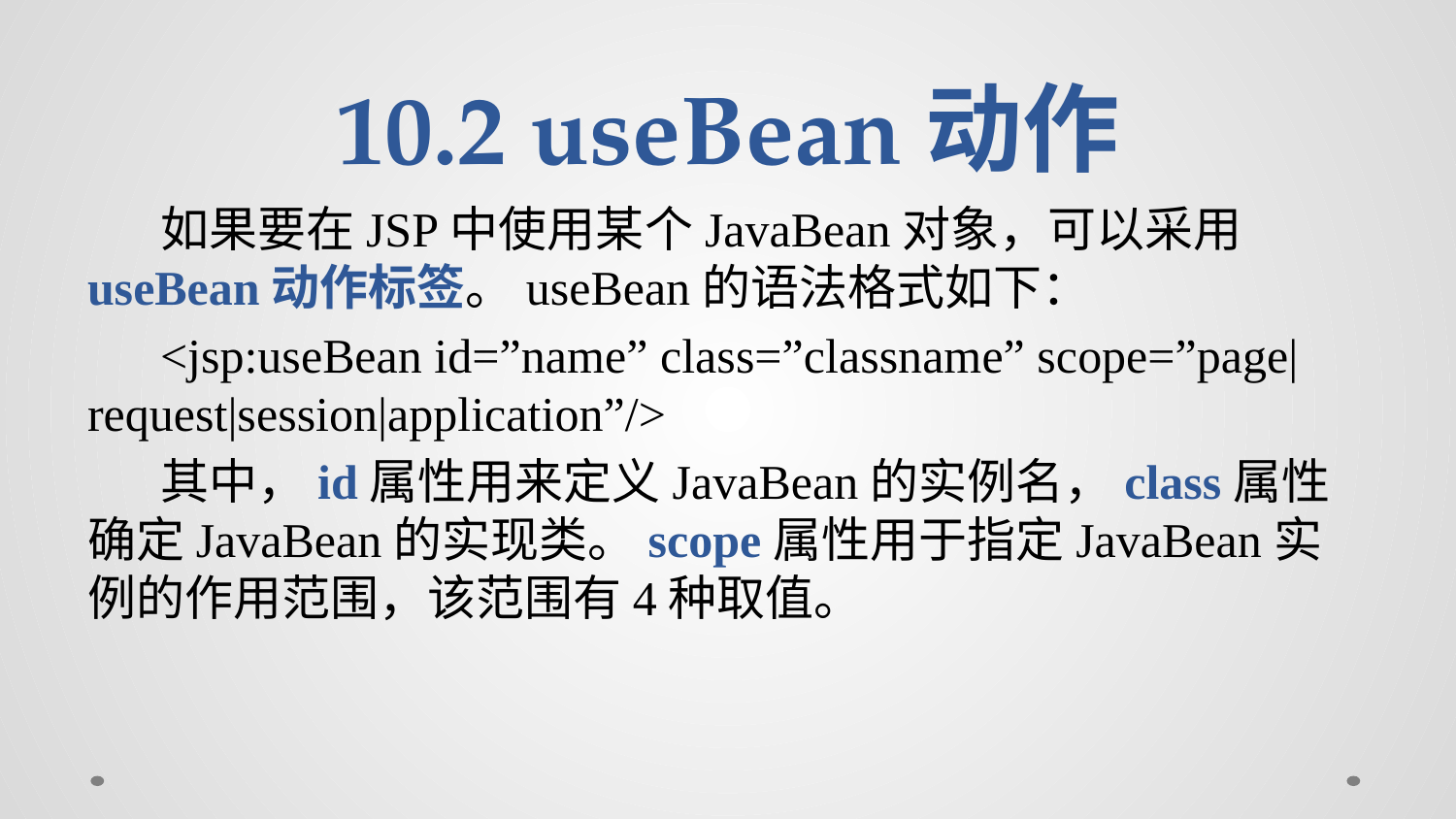

# 10.2 useBean动作
如果要在JSP中使用某个JavaBean对象，可以采用useBean动作标签。useBean的语法格式如下：
<jsp:useBean id=”name” class=”classname” scope=”page|request|session|application”/>
其中，id属性用来定义JavaBean的实例名，class属性确定JavaBean的实现类。scope属性用于指定JavaBean实例的作用范围，该范围有4种取值。